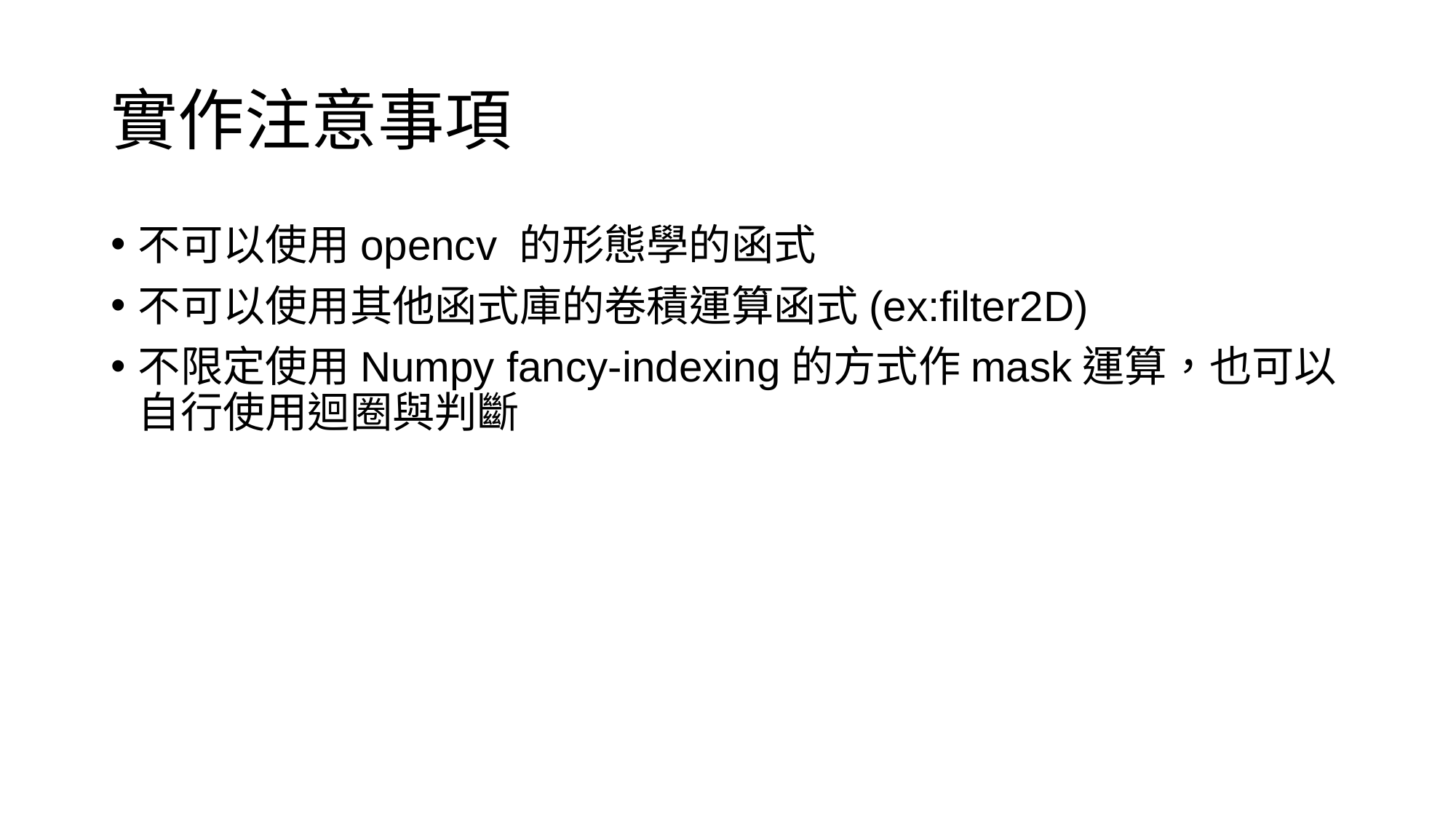

# 實作注意事項
不可以使用opencv 的形態學的函式
不可以使用其他函式庫的卷積運算函式(ex:filter2D)
不限定使用Numpy fancy-indexing的方式作mask運算，也可以自行使用迴圈與判斷